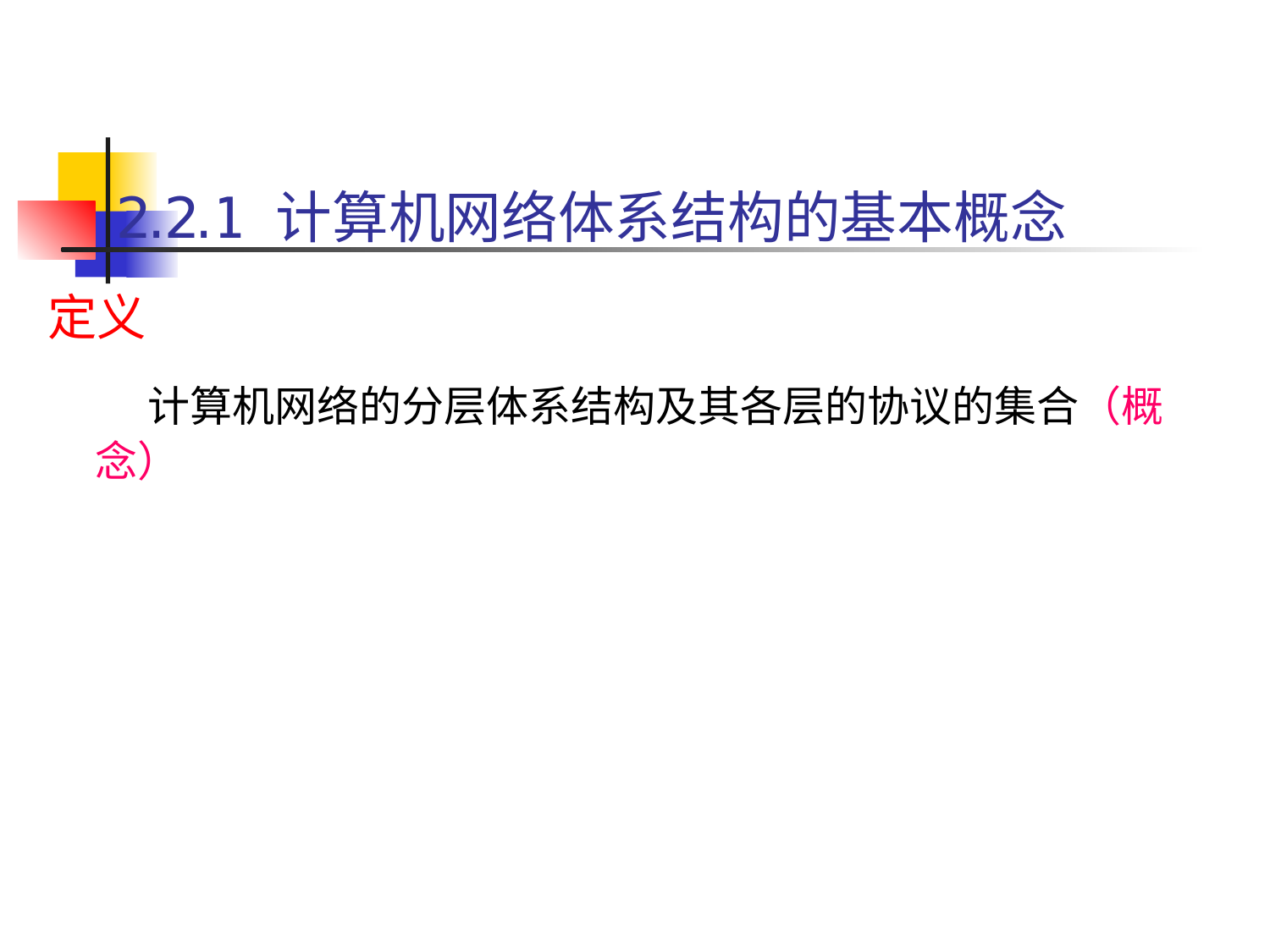

# 2.2.1 计算机网络体系结构的基本概念
定义
        计算机网络的分层体系结构及其各层的协议的集合（概念）